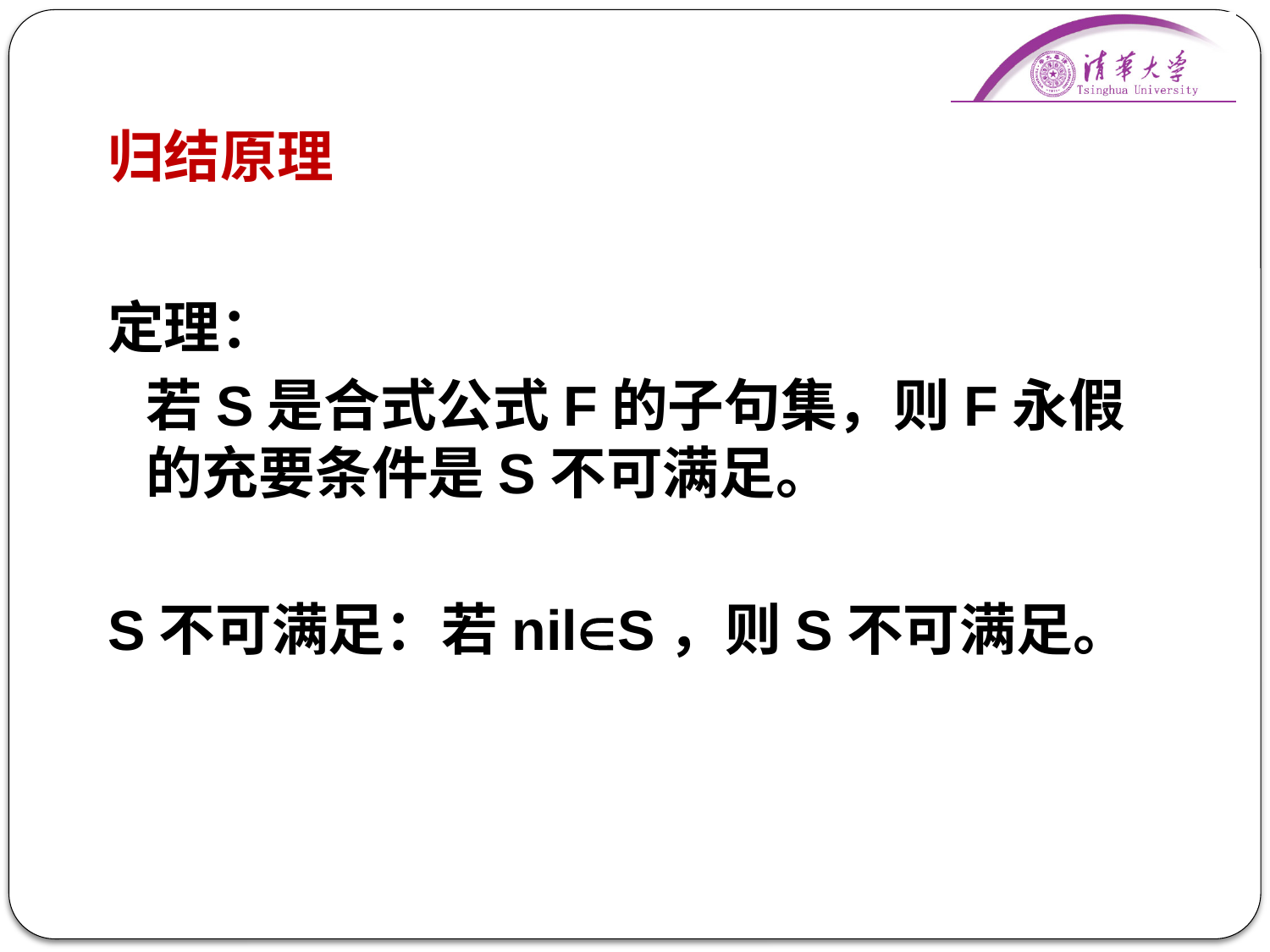

# 归结原理
定理：
	若S是合式公式F的子句集，则F永假的充要条件是S不可满足。

S不可满足：若nil∈S，则S不可满足。
8